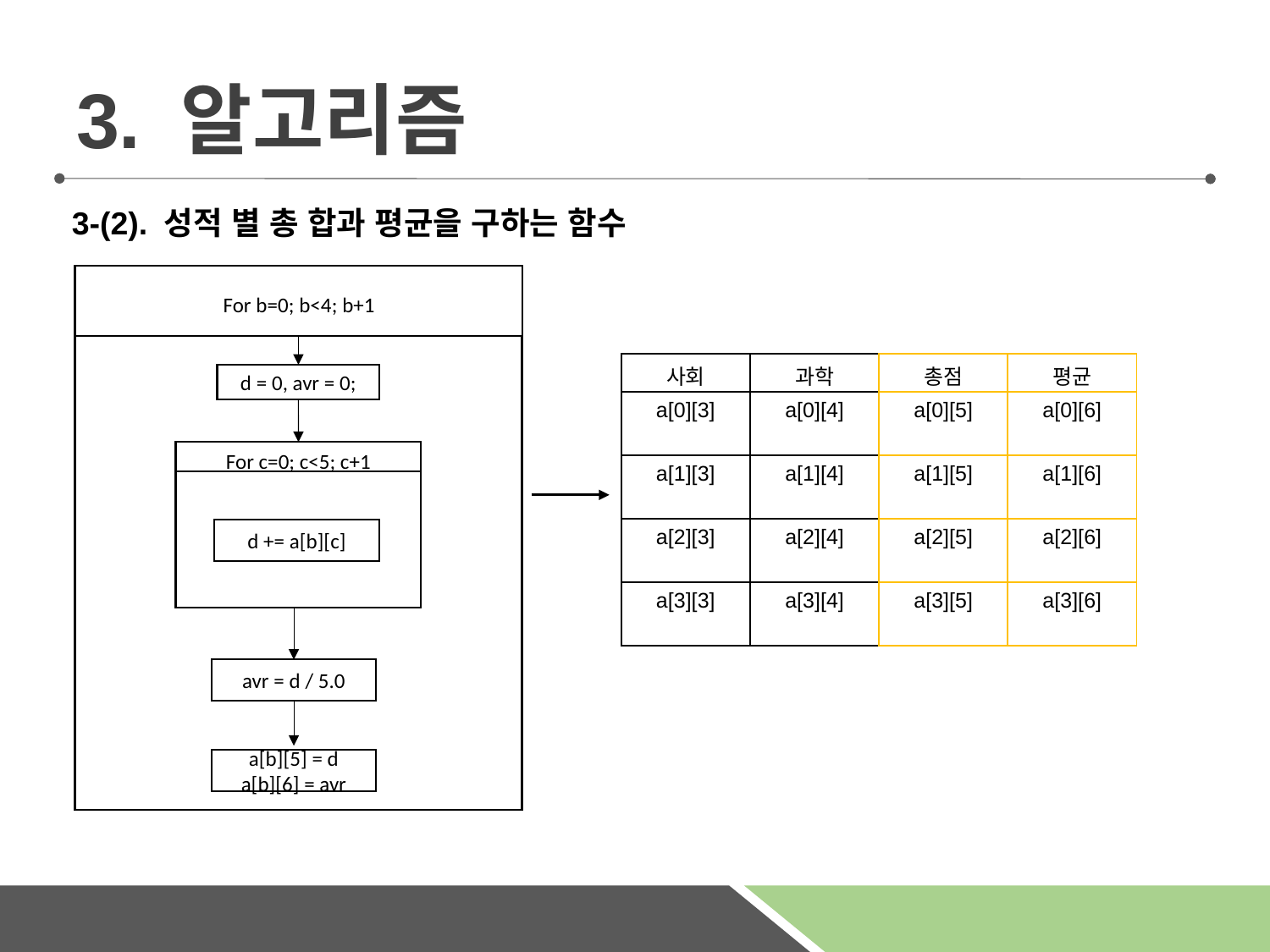

3. 알고리즘
3-(2). 성적 별 총 합과 평균을 구하는 함수
ff

For b=0; b<4; b+1
d = 0, avr = 0;

For c=0; c<5; c+1
d += a[b][c]
avr = d / 5.0
a[b][5] = d
a[b][6] = avr
| 사회 | 과학 | 총점 | 평균 |
| --- | --- | --- | --- |
| a[0][3] | a[0][4] | a[0][5] | a[0][6] |
| a[1][3] | a[1][4] | a[1][5] | a[1][6] |
| a[2][3] | a[2][4] | a[2][5] | a[2][6] |
| a[3][3] | a[3][4] | a[3][5] | a[3][6] |